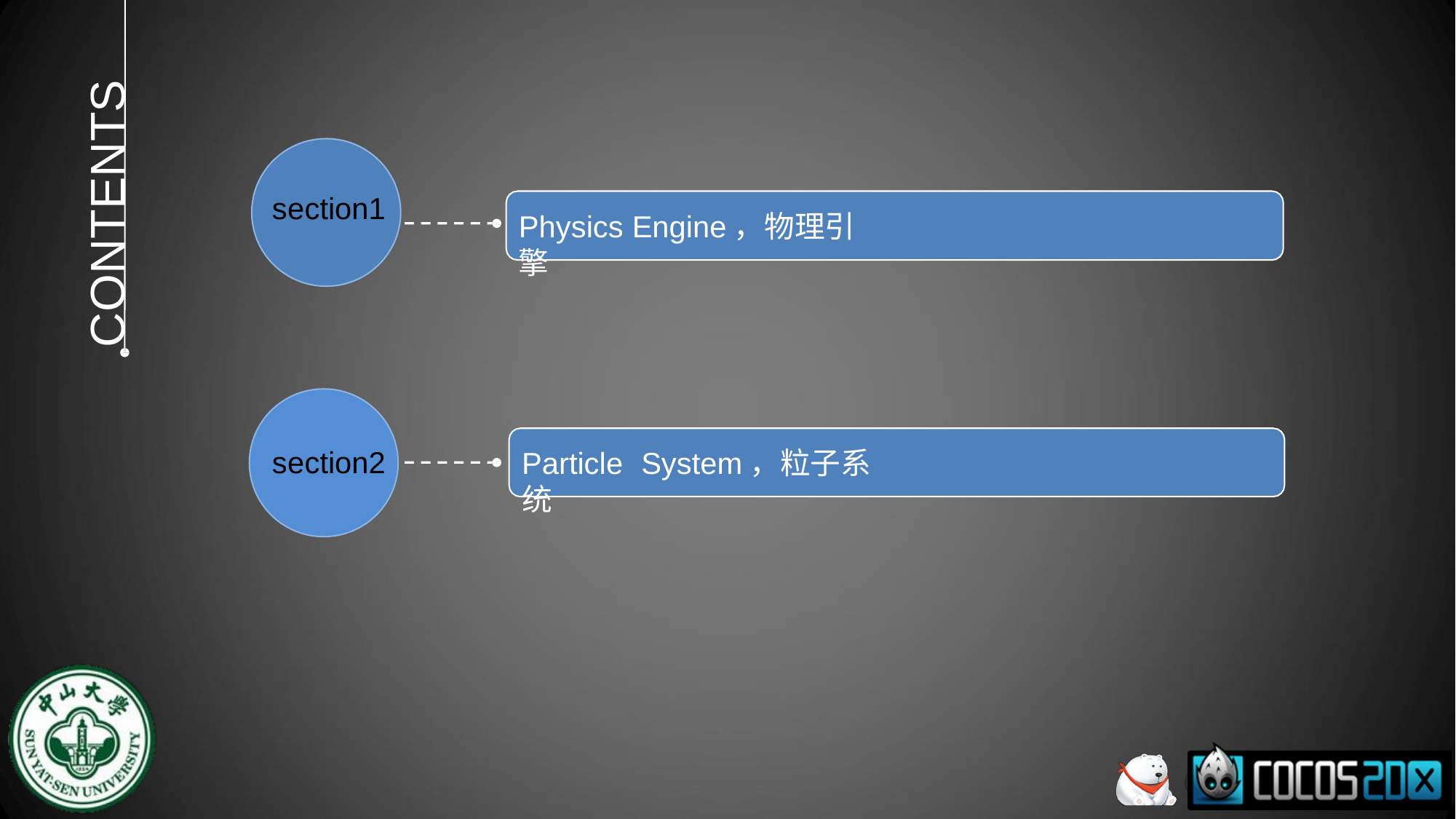

CONTENTS
# section1

Physics Engine，物理引擎

section2
Particle	System，粒子系统